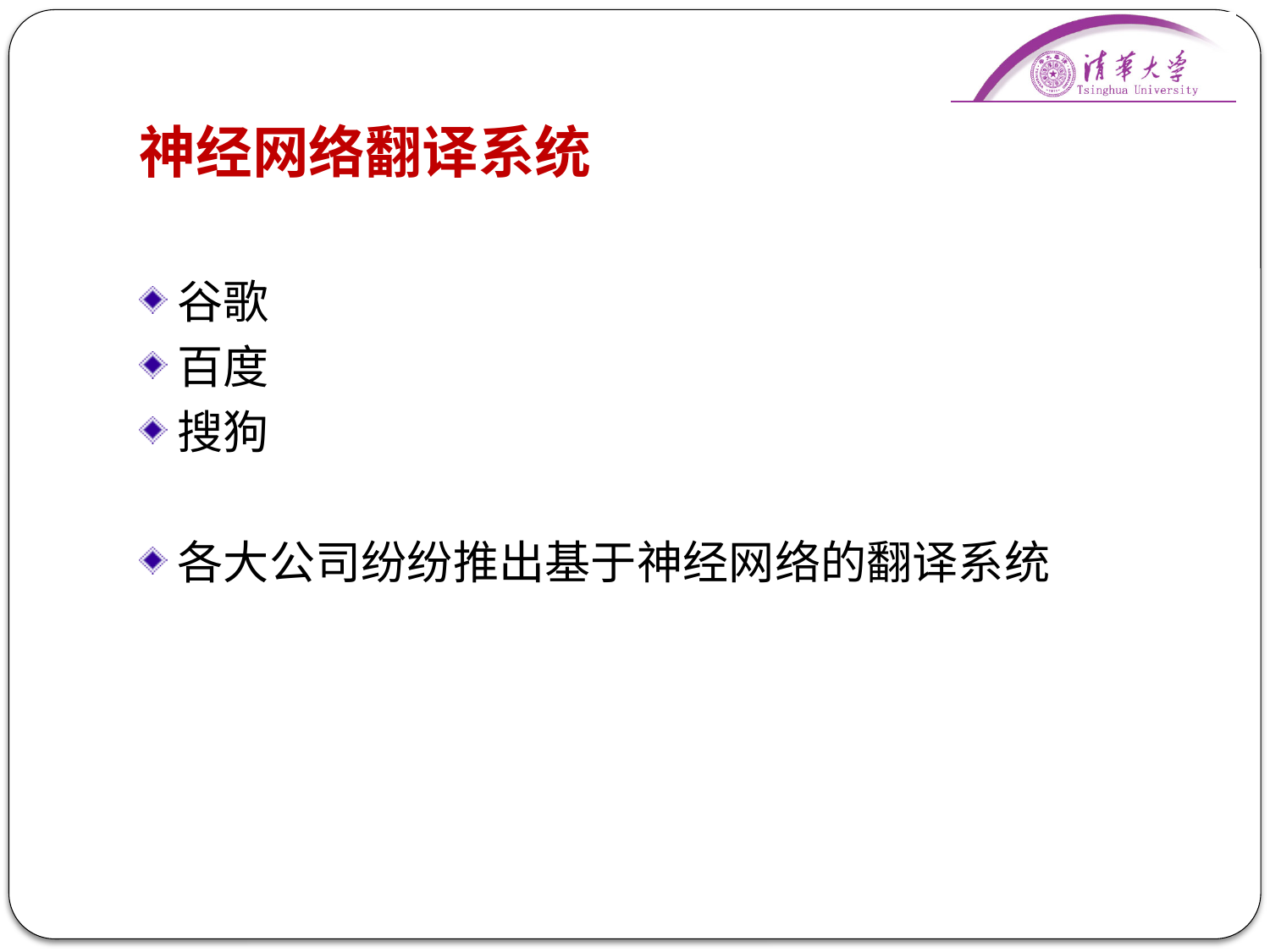

# 神经网络翻译系统

谷歌
百度
搜狗

各大公司纷纷推出基于神经网络的翻译系统